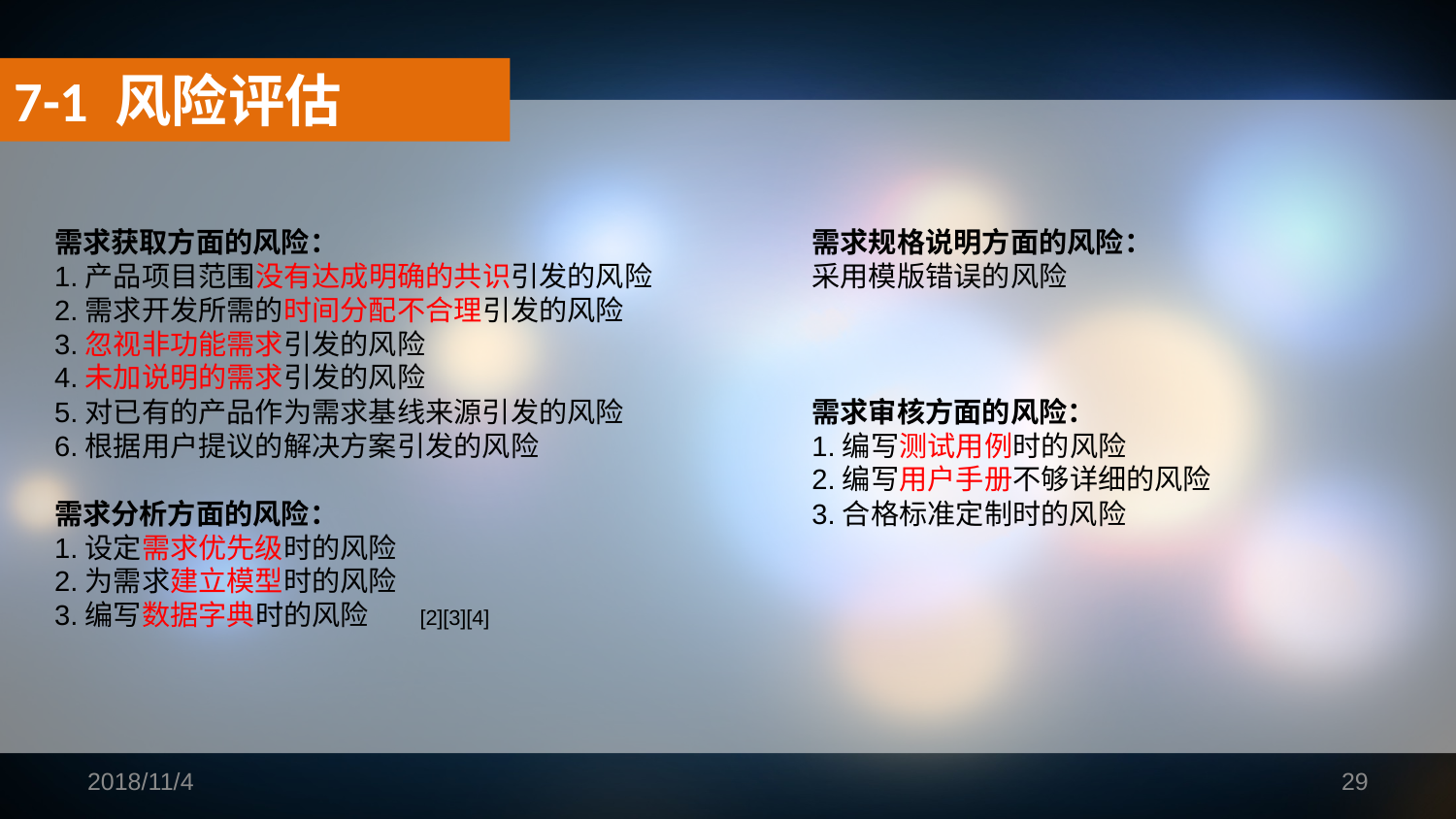

7-1 风险评估

需求获取方面的风险：
1.产品项目范围没有达成明确的共识引发的风险
2.需求开发所需的时间分配不合理引发的风险
3.忽视非功能需求引发的风险
4.未加说明的需求引发的风险
5.对已有的产品作为需求基线来源引发的风险
6.根据用户提议的解决方案引发的风险

需求分析方面的风险：
1.设定需求优先级时的风险
2.为需求建立模型时的风险
3.编写数据字典时的风险       [2][3][4]

需求规格说明方面的风险：
采用模版错误的风险

需求审核方面的风险：
1.编写测试用例时的风险
2.编写用户手册不够详细的风险
3.合格标准定制时的风险

2018/11/4
29